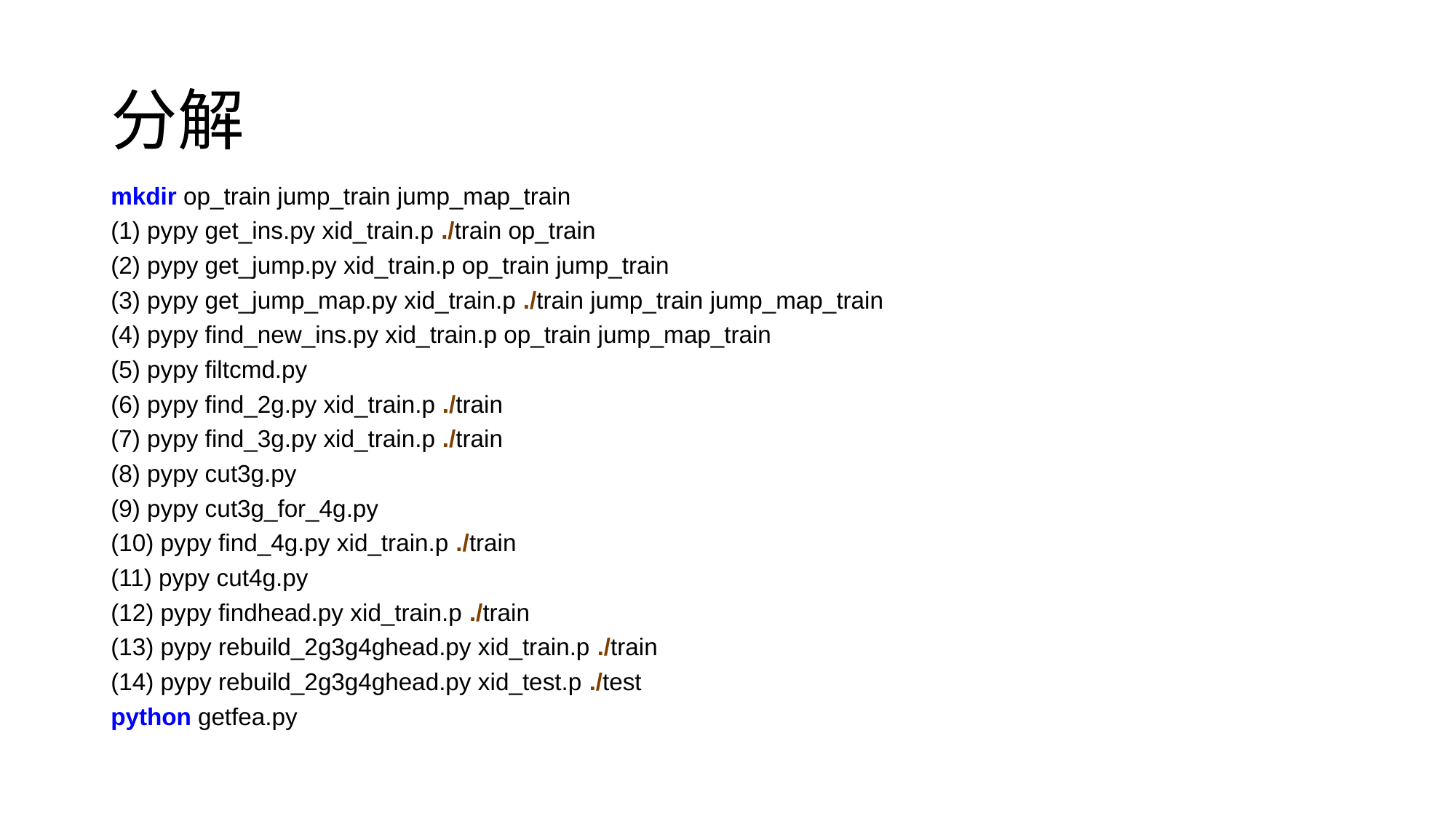

# 分解
mkdir op_train jump_train jump_map_train
(1) pypy get_ins.py xid_train.p ./train op_train
(2) pypy get_jump.py xid_train.p op_train jump_train
(3) pypy get_jump_map.py xid_train.p ./train jump_train jump_map_train
(4) pypy find_new_ins.py xid_train.p op_train jump_map_train
(5) pypy filtcmd.py
(6) pypy find_2g.py xid_train.p ./train
(7) pypy find_3g.py xid_train.p ./train
(8) pypy cut3g.py
(9) pypy cut3g_for_4g.py
(10) pypy find_4g.py xid_train.p ./train
(11) pypy cut4g.py
(12) pypy findhead.py xid_train.p ./train
(13) pypy rebuild_2g3g4ghead.py xid_train.p ./train
(14) pypy rebuild_2g3g4ghead.py xid_test.p ./test
python getfea.py